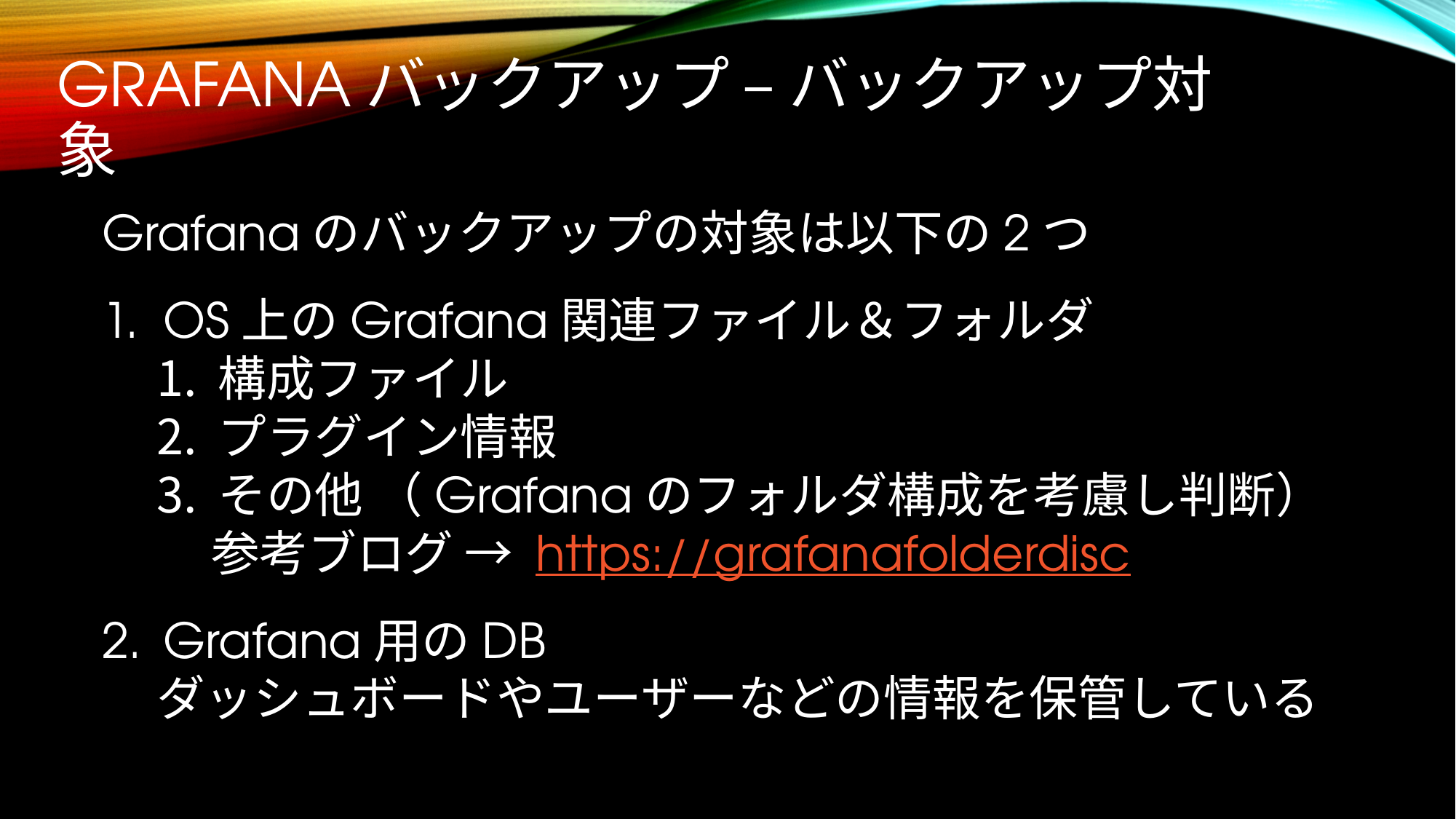

# Grafanaバックアップ – バックアップ対象
Grafanaのバックアップの対象は以下の2つ

OS上のGrafana関連ファイル＆フォルダ
構成ファイル
プラグイン情報
その他 （Grafanaのフォルダ構成を考慮し判断）
参考ブログ → https://grafanafolderdisc

Grafana用のDB
ダッシュボードやユーザーなどの情報を保管している